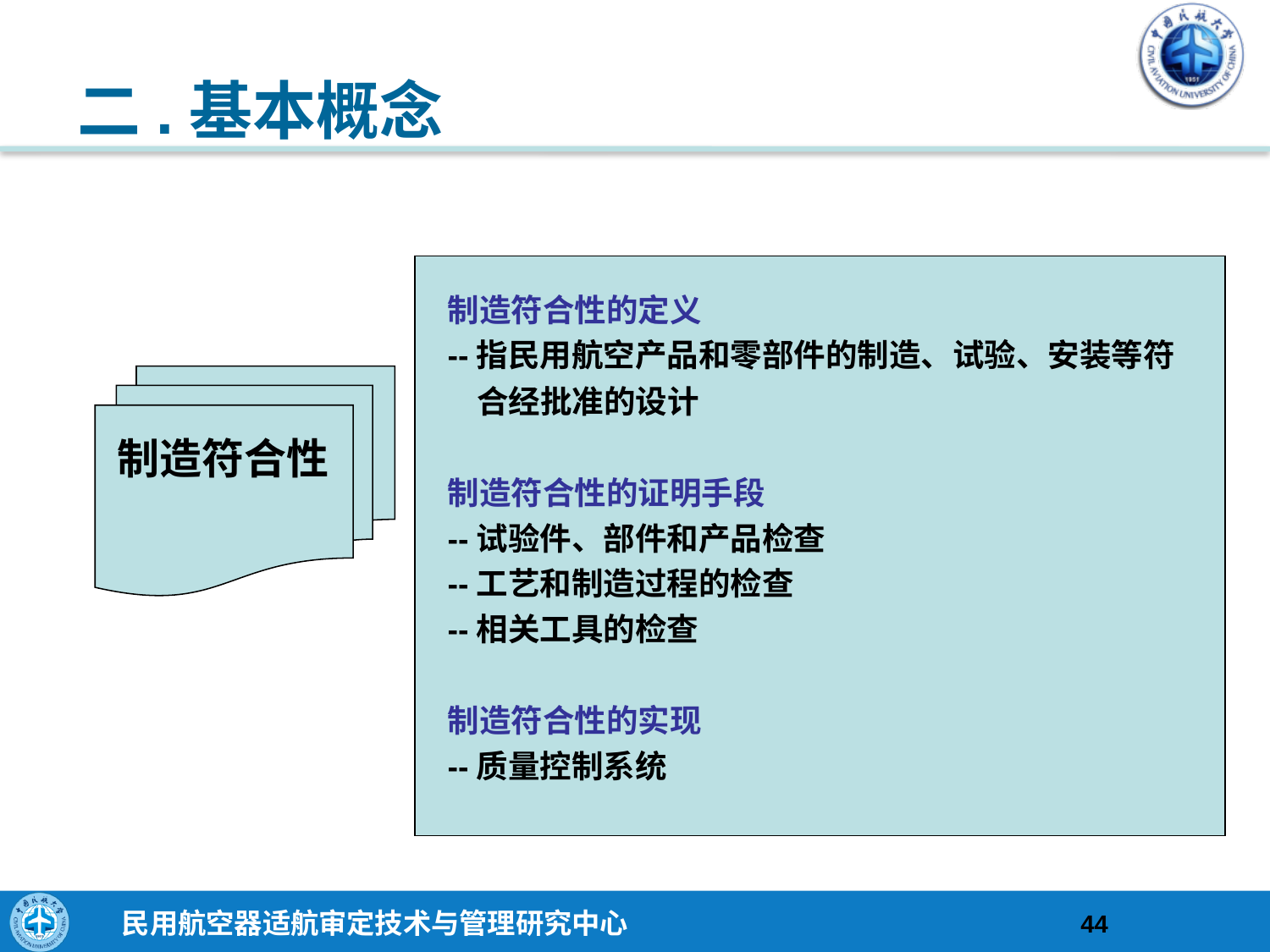

# 二.基本概念

制造符合性的定义
--指民用航空产品和零部件的制造、试验、安装等符
   合经批准的设计

制造符合性的证明手段
--试验件、部件和产品检查
--工艺和制造过程的检查
--相关工具的检查

制造符合性的实现
--质量控制系统

制造符合性